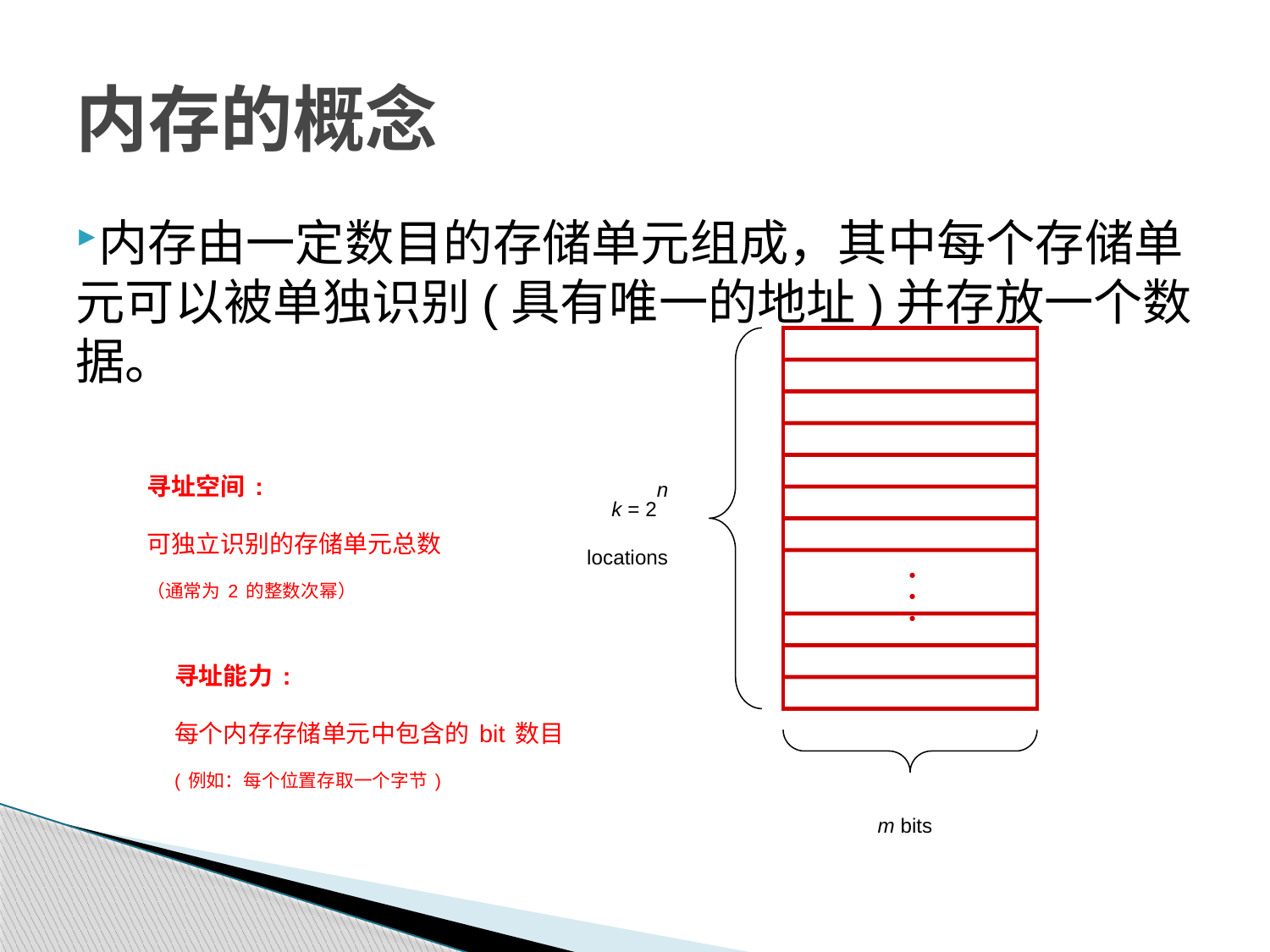

内存的概念
内存由一定数目的存储单元组成，其中每个存储单元可以被单独识别(具有唯一的地址)并存放一个数据。

•
•
•

寻址空间:
可独立识别的存储单元总数
（通常为2的整数次幂）
k = 2n
locations

寻址能力:
每个内存存储单元中包含的bit数目
(例如：每个位置存取一个字节)
m bits